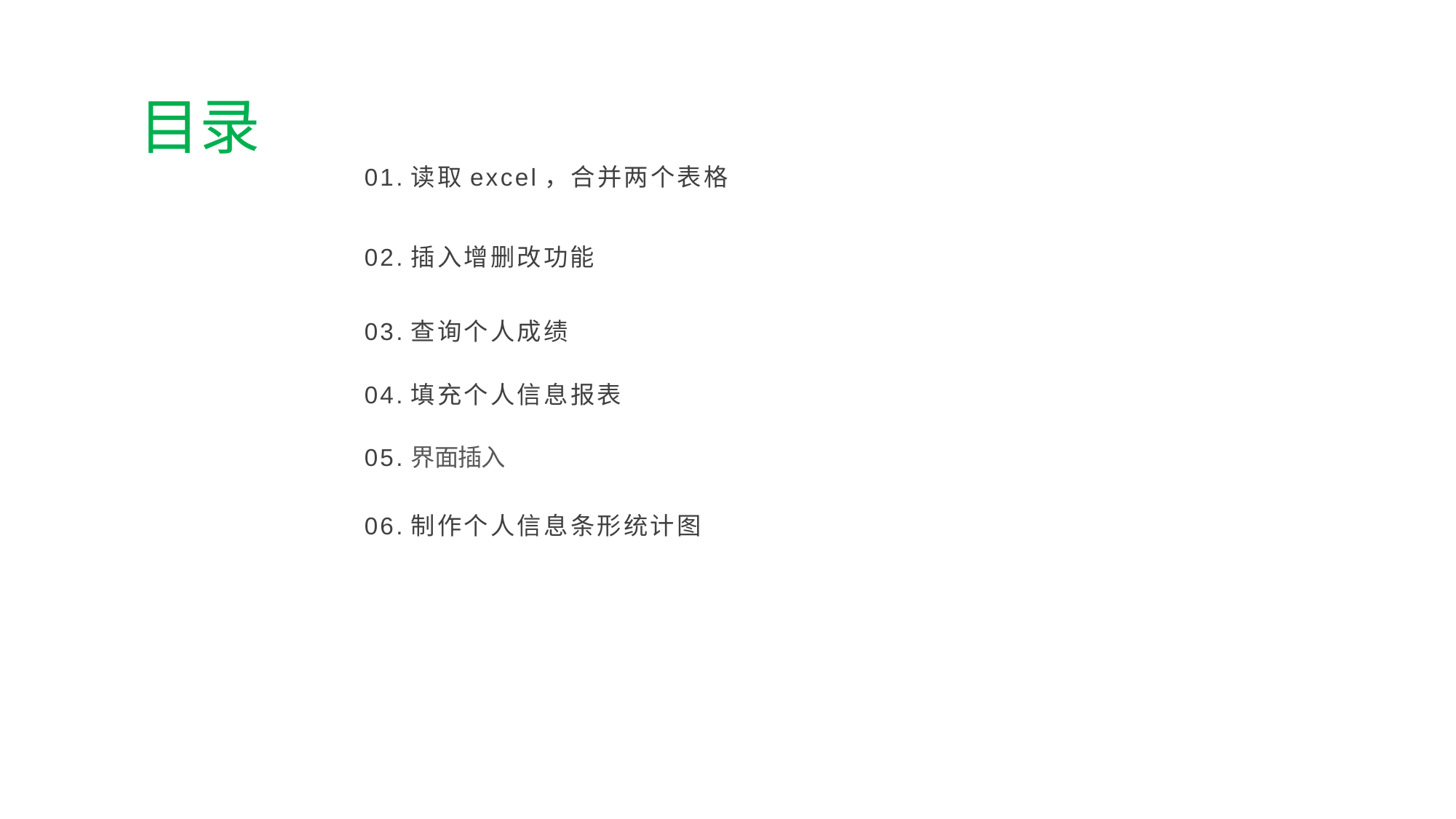

目录
01.读取excel，合并两个表格
02.插入增删改功能
03.查询个人成绩
04.填充个人信息报表
05.界面插入

06.制作个人信息条形统计图